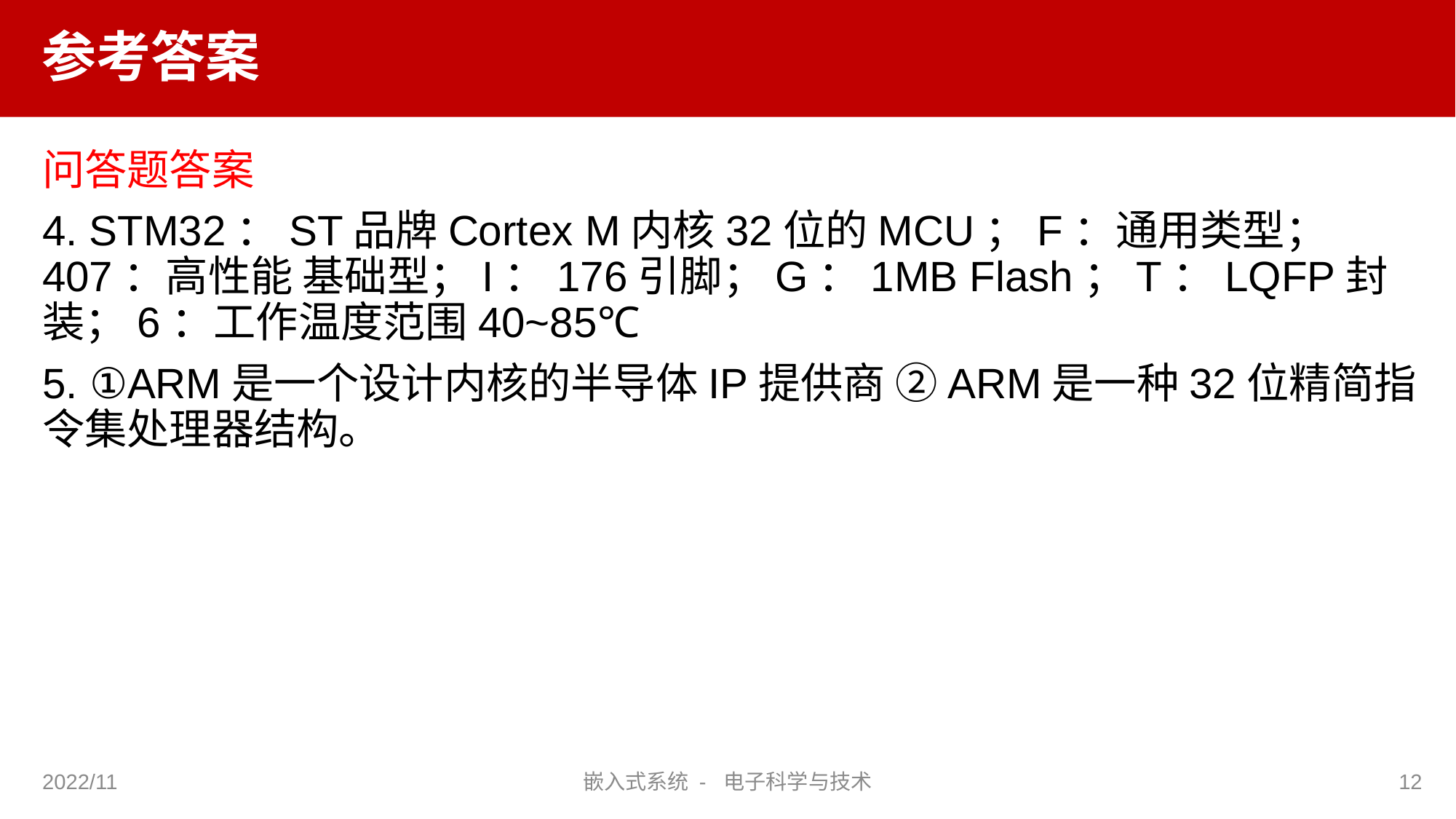

# 参考答案
问答题答案
4. STM32：ST品牌Cortex M内核32位的MCU；F：通用类型；407：高性能 基础型；I：176引脚；G：1MB Flash；T：LQFP封装；6：工作温度范围40~85℃
5. ①ARM是一个设计内核的半导体IP提供商 ②ARM是一种32位精简指令集处理器结构。

2022/11
嵌入式系统 -  电子科学与技术
12